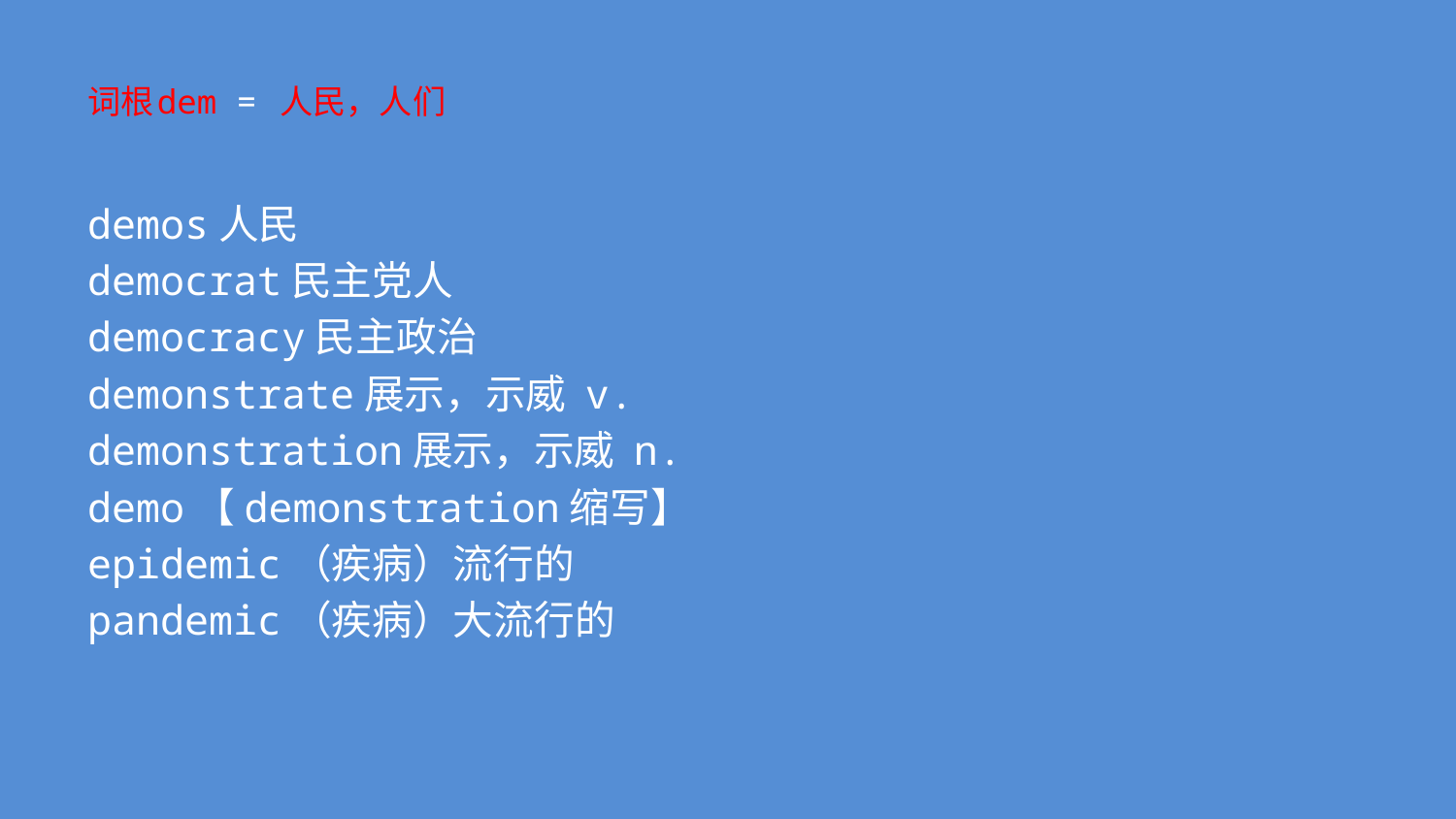

# 词根dem = 人民，人们
demos人民
democrat民主党人
democracy民主政治
demonstrate展示，示威 v.
demonstration展示，示威 n.
demo【demonstration缩写】
epidemic（疾病）流行的
pandemic（疾病）大流行的